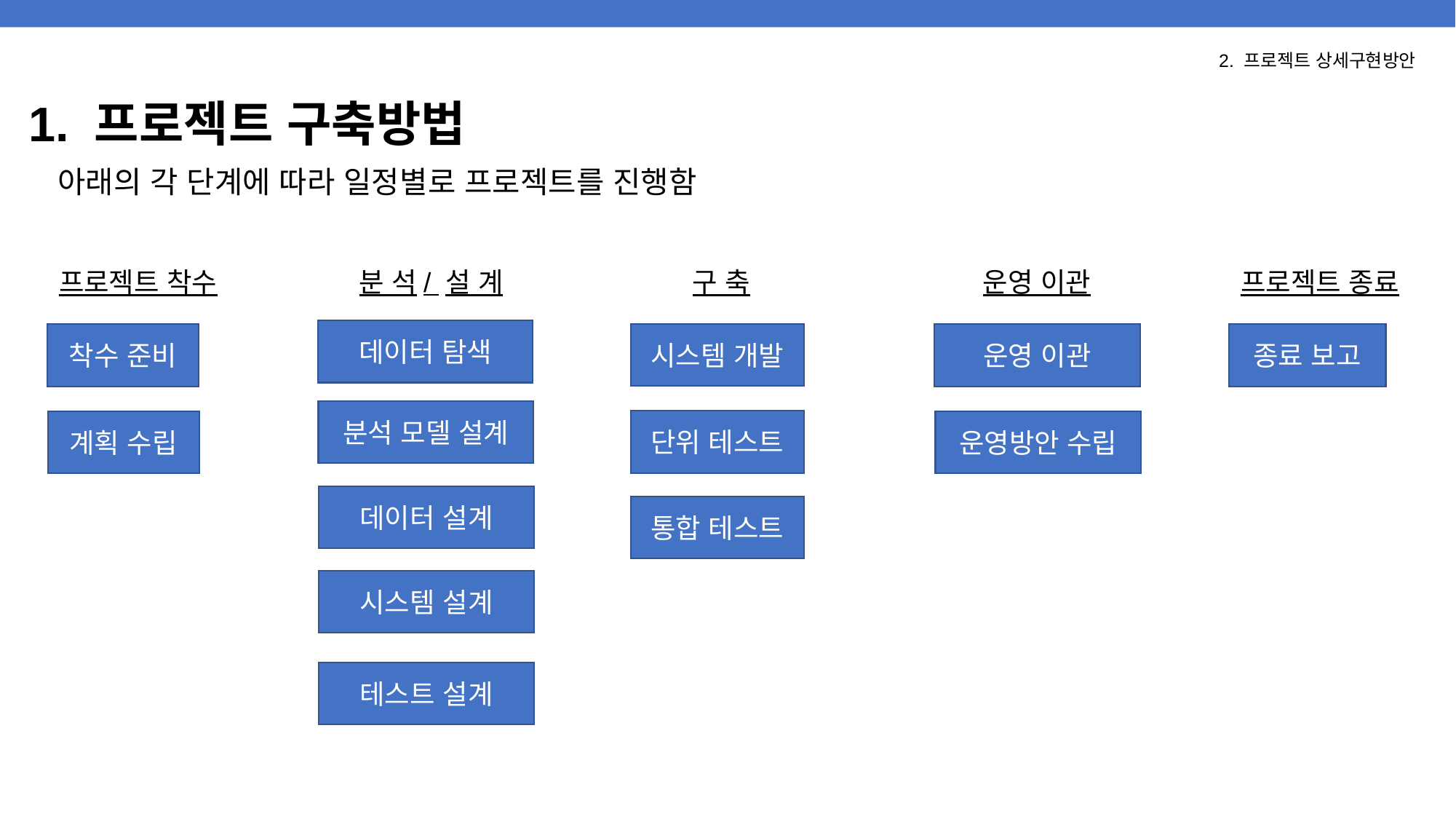

2. 프로젝트 상세구현방안
# 1. 프로젝트 구축방법
아래의 각 단계에 따라 일정별로 프로젝트를 진행함
프로젝트 착수
분 석/ 설 계
구 축
운영 이관
프로젝트 종료
데이터 탐색
시스템 개발
착수 준비
운영 이관
종료 보고
분석 모델 설계
단위 테스트
계획 수립
운영방안 수립
데이터 설계
통합 테스트
시스템 설계
테스트 설계